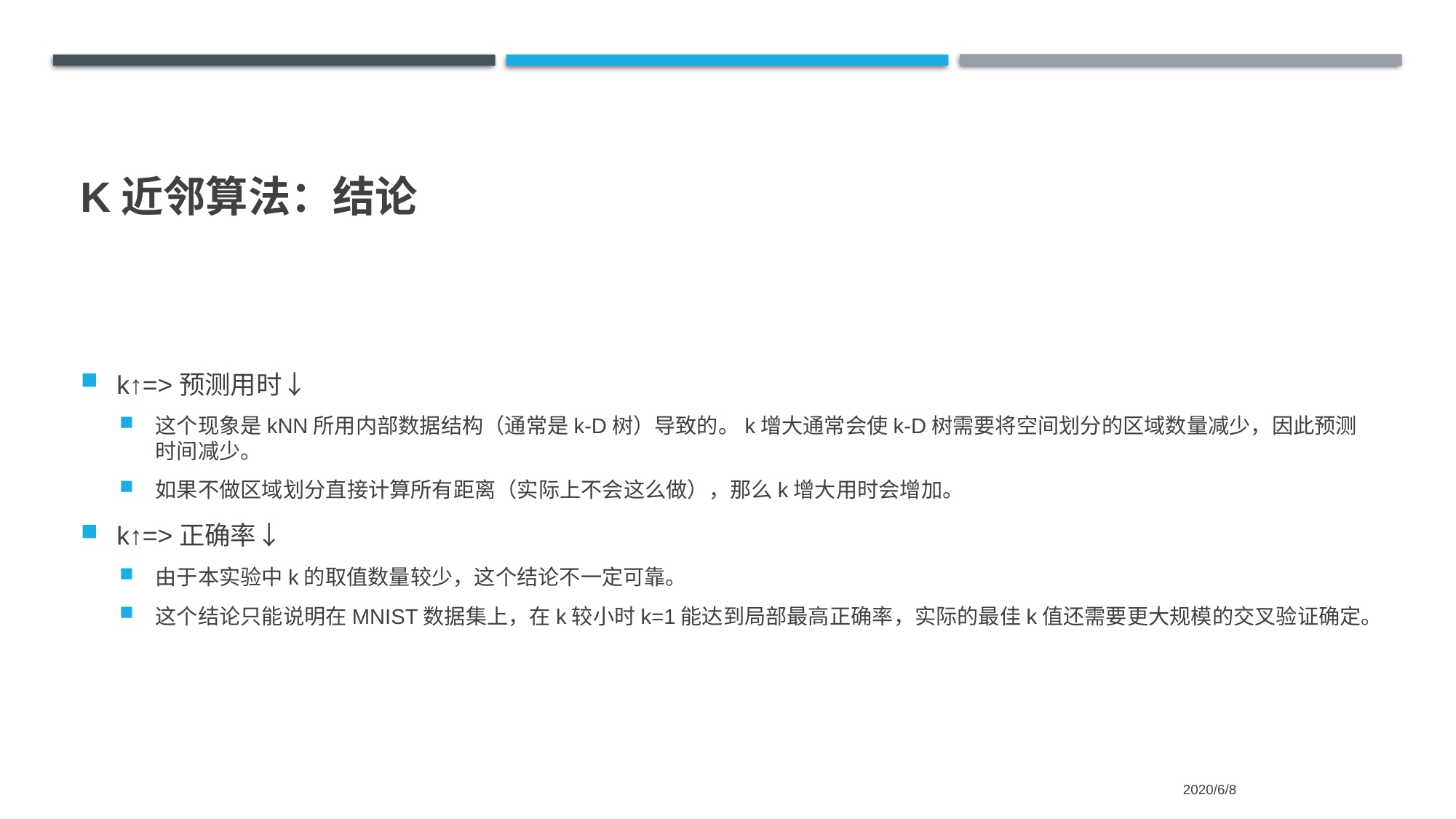

# K近邻算法：结论
k↑=>预测用时↓
这个现象是kNN所用内部数据结构（通常是k-D树）导致的。k增大通常会使k-D树需要将空间划分的区域数量减少，因此预测时间减少。
如果不做区域划分直接计算所有距离（实际上不会这么做），那么k增大用时会增加。
k↑=>正确率↓
由于本实验中k的取值数量较少，这个结论不一定可靠。
这个结论只能说明在MNIST数据集上，在k较小时k=1能达到局部最高正确率，实际的最佳k值还需要更大规模的交叉验证确定。
2020/6/8